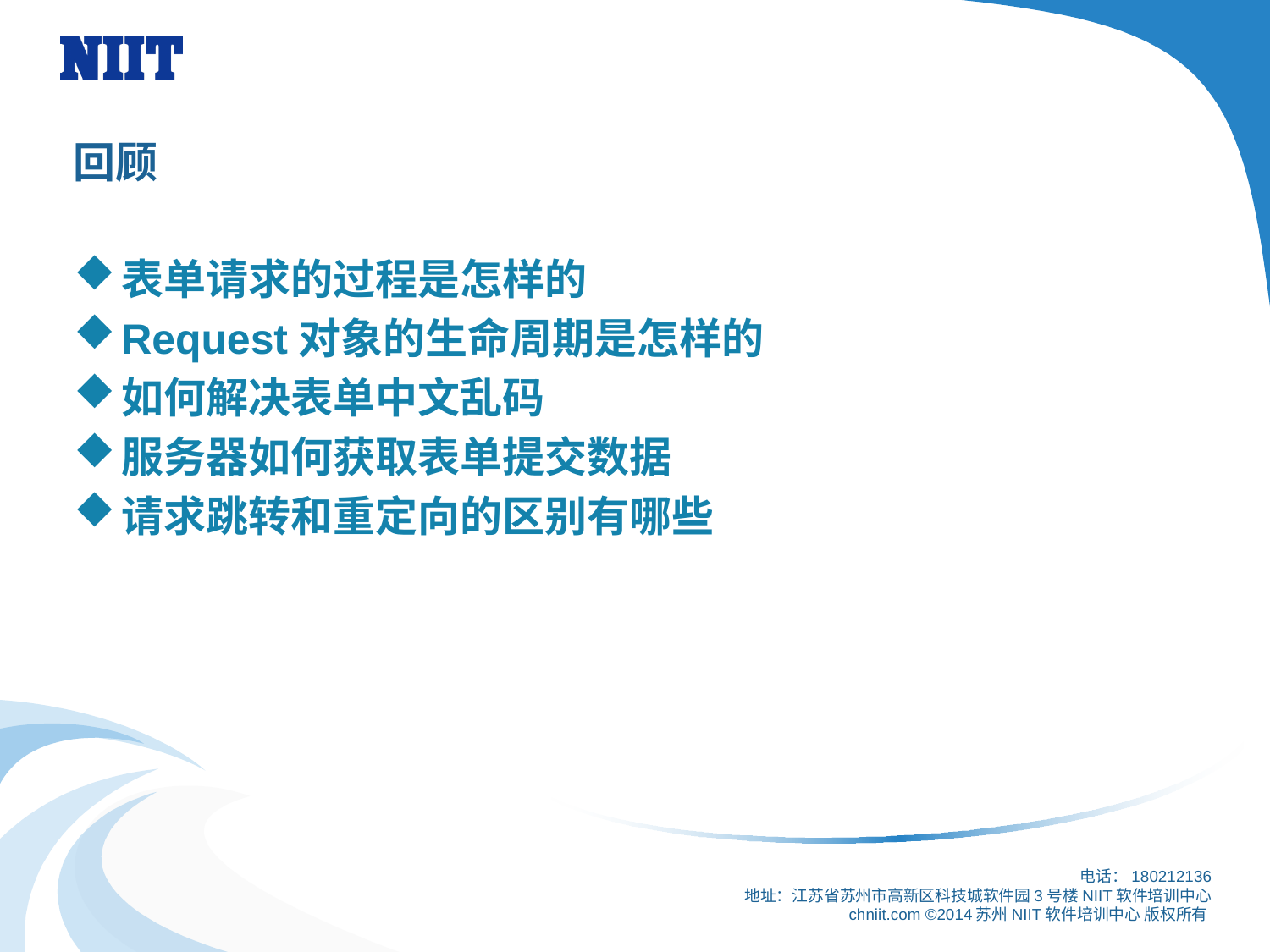

# 回顾
表单请求的过程是怎样的
Request对象的生命周期是怎样的
如何解决表单中文乱码
服务器如何获取表单提交数据
请求跳转和重定向的区别有哪些